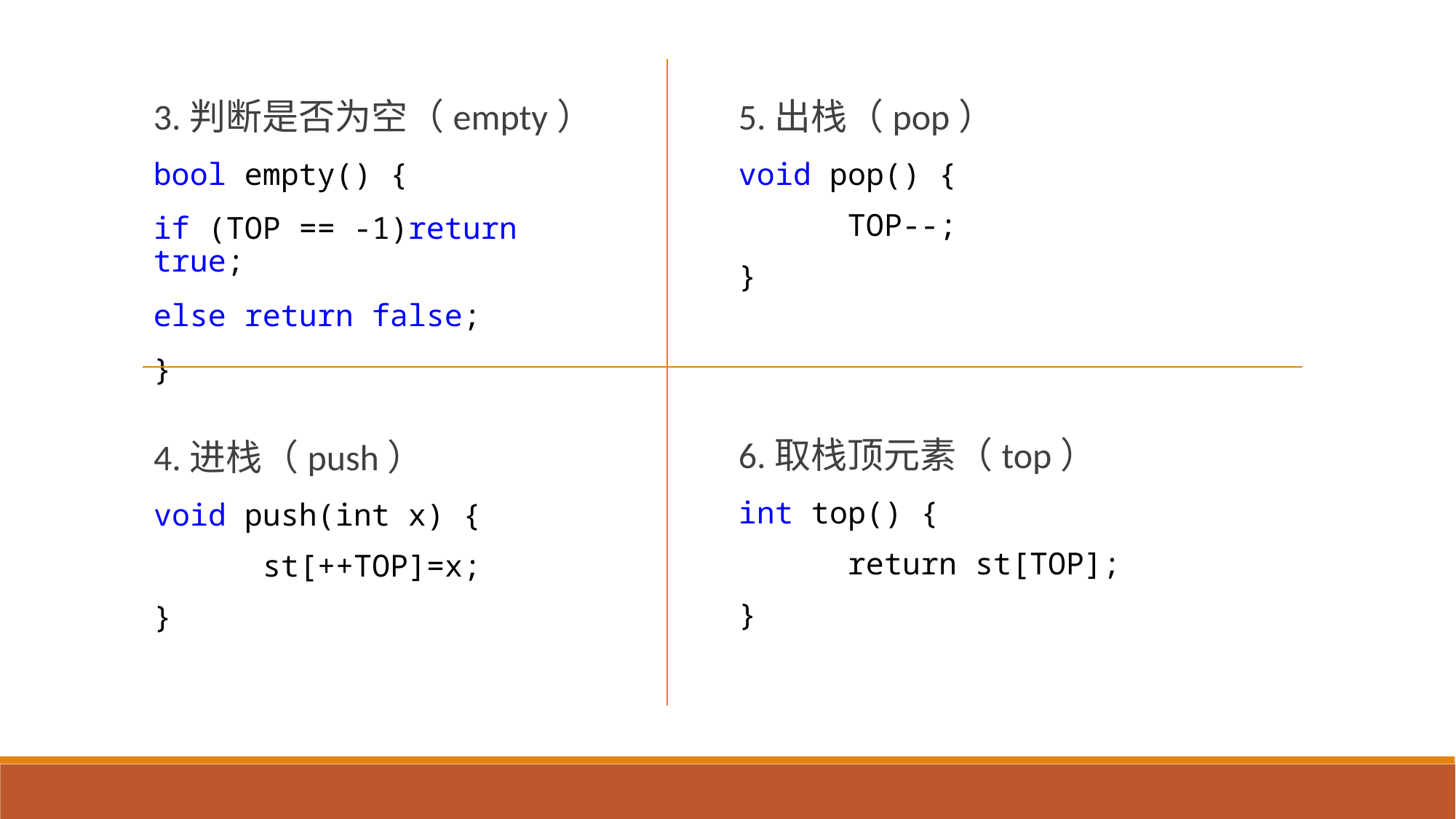

3.判断是否为空（empty）
bool empty() {
if (TOP == -1)return true;
else return false;
}

5.出栈（pop）
void pop() {
	TOP--;
}

6.取栈顶元素（top）
int top() {
	return st[TOP];
}

4.进栈（push）
void push(int x) {
	st[++TOP]=x;
}